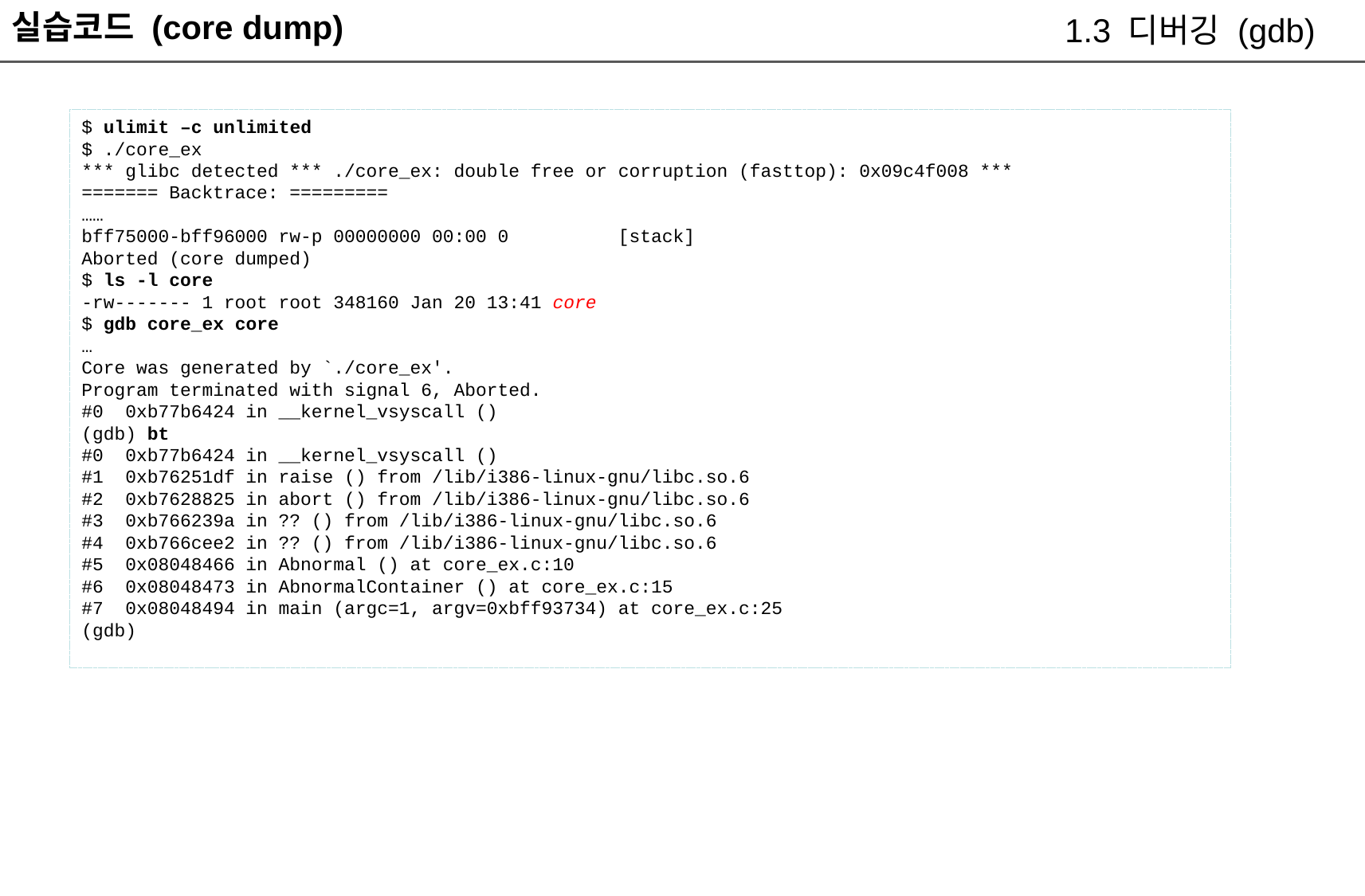

# 실습코드 (core dump)
$ ulimit –c unlimited
$ ./core_ex
*** glibc detected *** ./core_ex: double free or corruption (fasttop): 0x09c4f008 ***
======= Backtrace: =========
……
bff75000-bff96000 rw-p 00000000 00:00 0          [stack]
Aborted (core dumped)
$ ls -l core
-rw------- 1 root root 348160 Jan 20 13:41 core
$ gdb core_ex core
…
Core was generated by `./core_ex'.
Program terminated with signal 6, Aborted.
#0  0xb77b6424 in __kernel_vsyscall ()
(gdb) bt
#0  0xb77b6424 in __kernel_vsyscall ()
#1  0xb76251df in raise () from /lib/i386-linux-gnu/libc.so.6
#2  0xb7628825 in abort () from /lib/i386-linux-gnu/libc.so.6
#3  0xb766239a in ?? () from /lib/i386-linux-gnu/libc.so.6
#4  0xb766cee2 in ?? () from /lib/i386-linux-gnu/libc.so.6
#5  0x08048466 in Abnormal () at core_ex.c:10
#6  0x08048473 in AbnormalContainer () at core_ex.c:15
#7  0x08048494 in main (argc=1, argv=0xbff93734) at core_ex.c:25
(gdb)